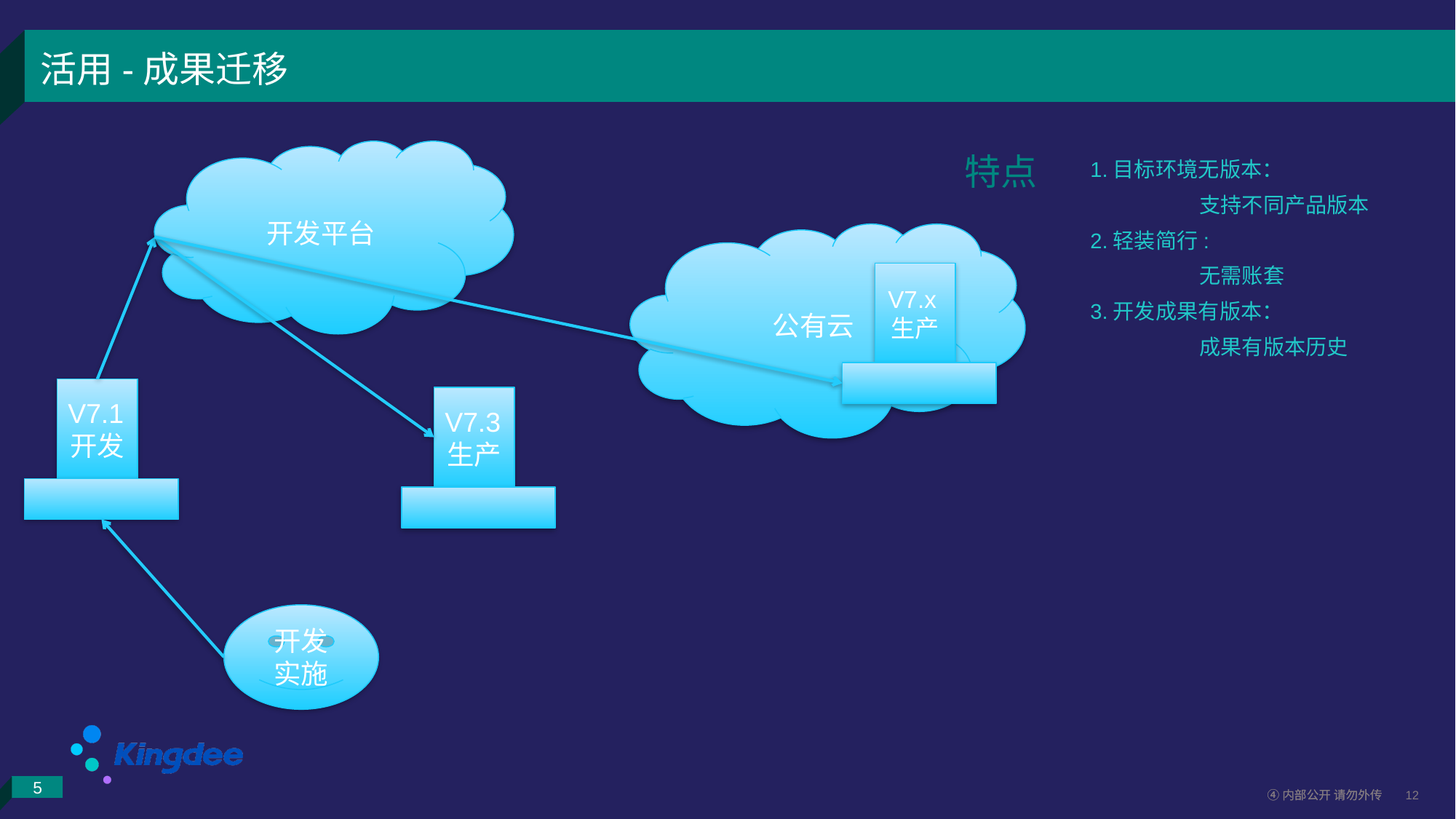

5

活用-成果迁移
1.目标环境无版本：
	支持不同产品版本
2.轻装简行:
	无需账套
3.开发成果有版本：
	成果有版本历史
开发平台
特点
公有云
V7.x生产

V7.1开发

V7.3生产

开发
实施